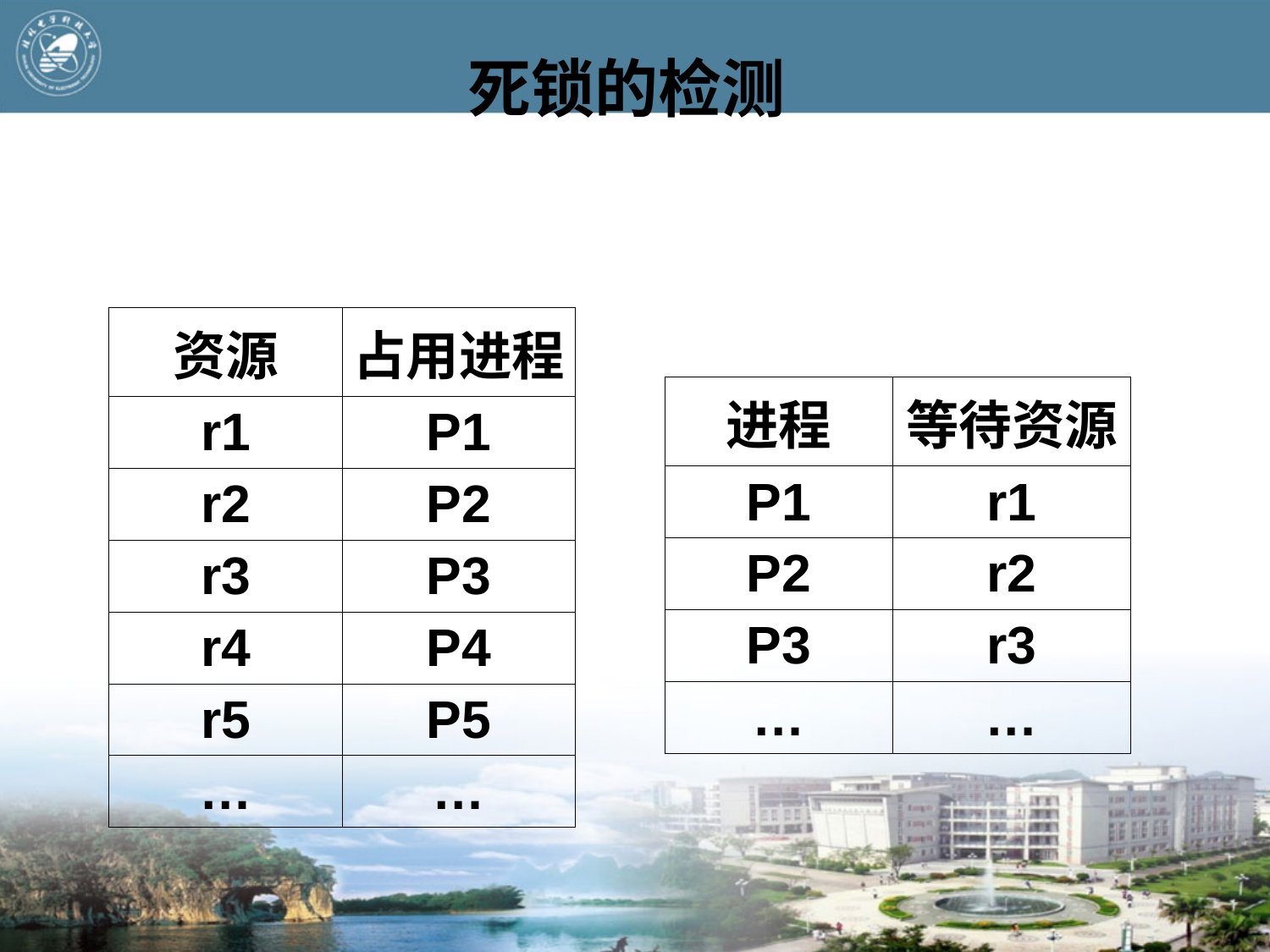

# 死锁的检测
| 资源 | 占用进程 |
| --- | --- |
| r1 | P1 |
| r2 | P2 |
| r3 | P3 |
| r4 | P4 |
| r5 | P5 |
| … | … |
| 进程 | 等待资源 |
| --- | --- |
| P1 | r1 |
| P2 | r2 |
| P3 | r3 |
| … | … |